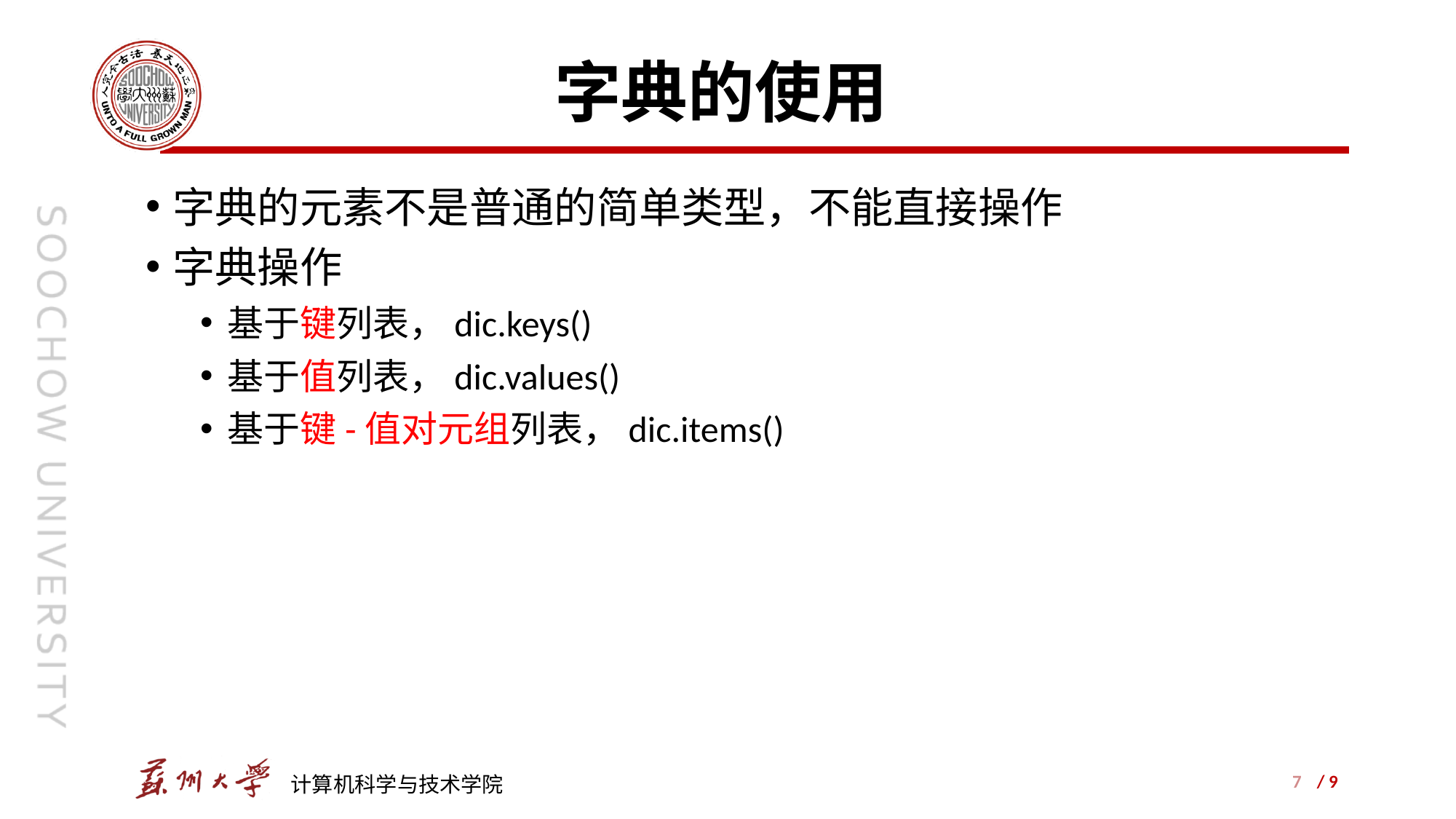

# 字典的使用
字典的元素不是普通的简单类型，不能直接操作
字典操作
基于键列表，dic.keys()
基于值列表，dic.values()
基于键-值对元组列表，dic.items()

7